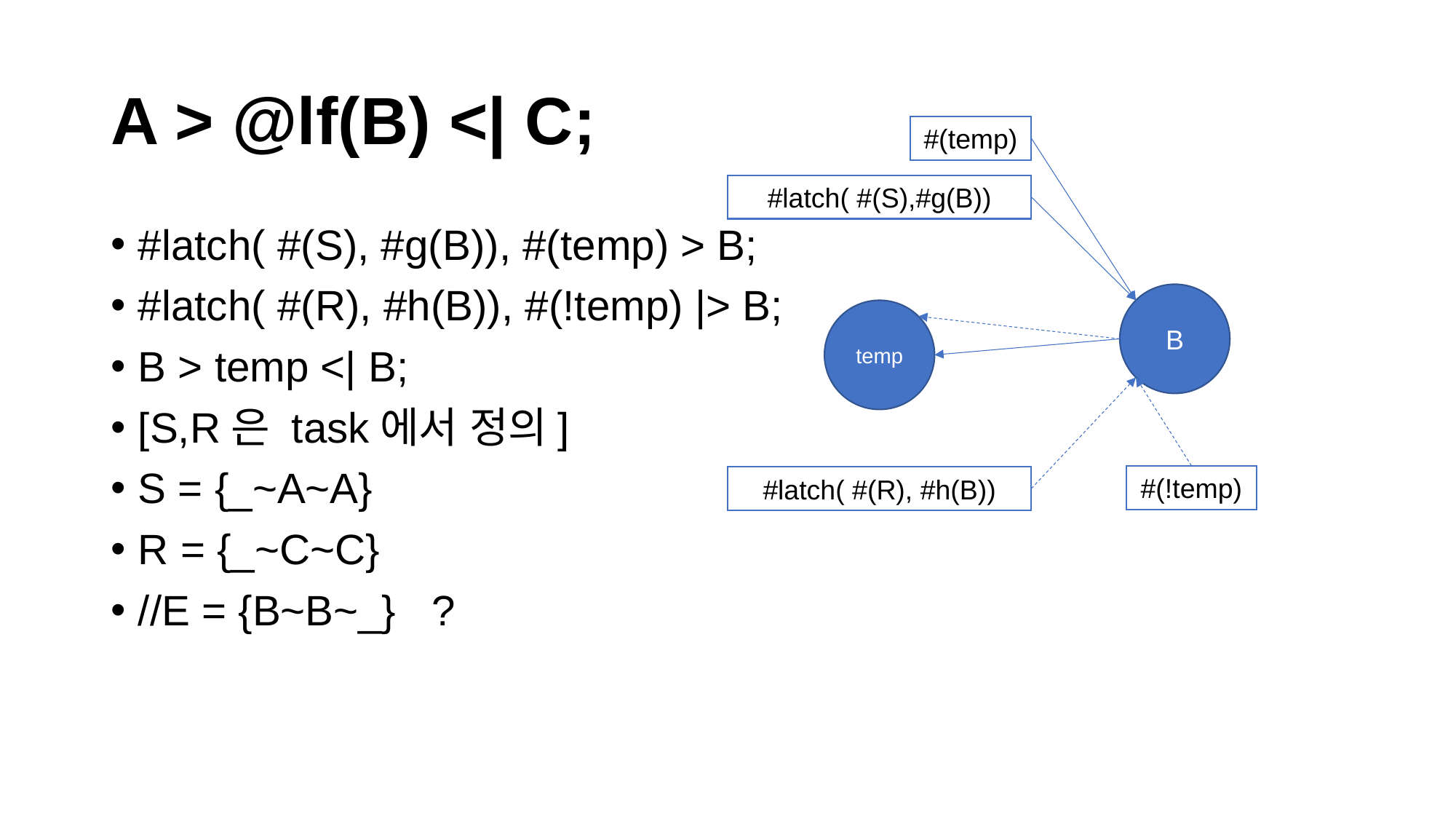

# A > @lf(B) <| C;
#(temp)
#latch( #(S),#g(B))
#latch( #(S), #g(B)), #(temp) > B;
#latch( #(R), #h(B)), #(!temp) |> B;
B > temp <| B;
[S,R은 task에서 정의]
S = {_~A~A}
R = {_~C~C}
//E = {B~B~_}   ?

B
temp
#(!temp)
#latch( #(R), #h(B))